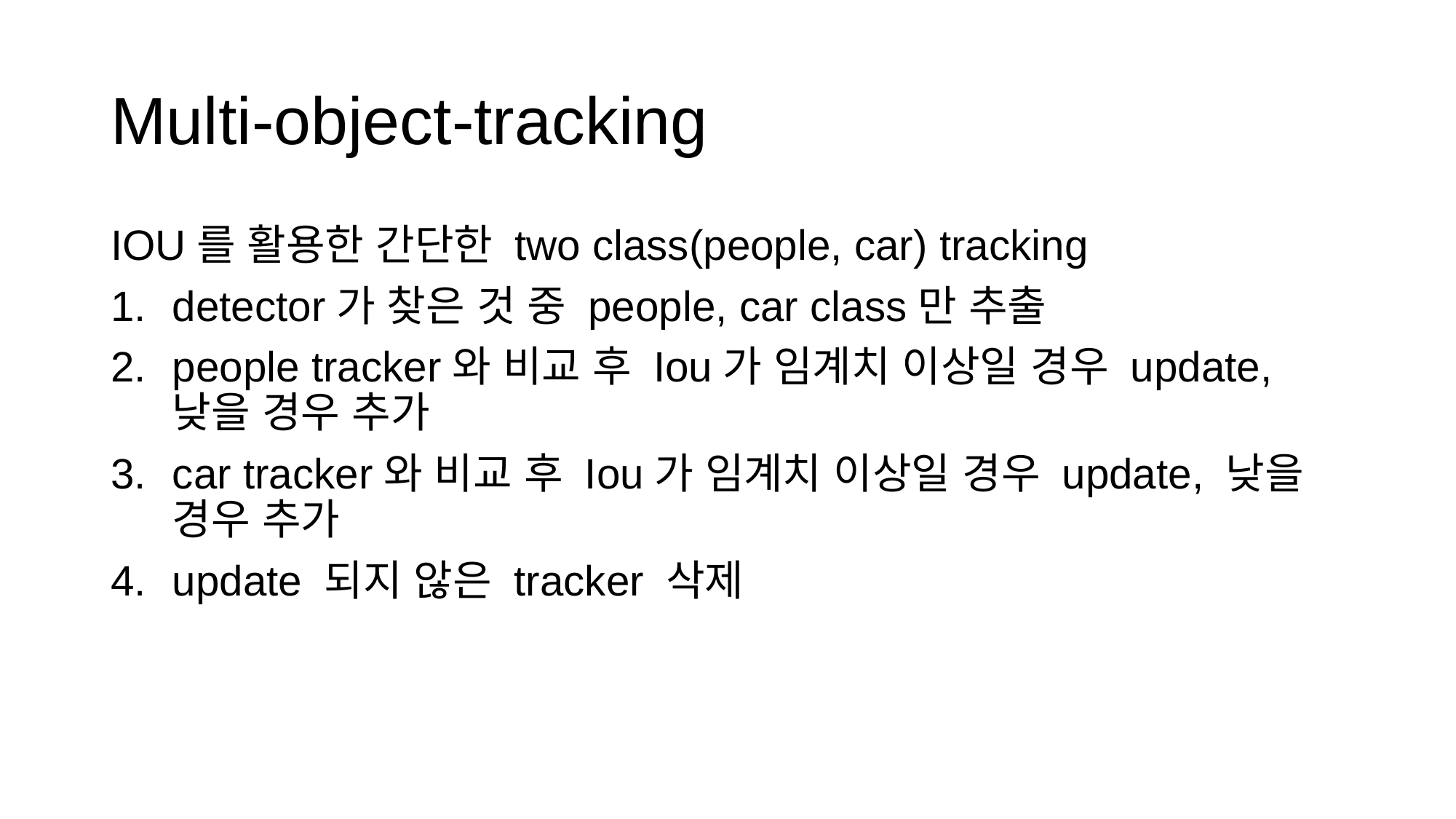

# Multi-object-tracking
IOU를 활용한 간단한 two class(people, car) tracking
detector가 찾은 것 중 people, car class만 추출
people tracker와 비교 후 Iou가 임계치 이상일 경우 update, 낮을 경우 추가
car tracker와 비교 후 Iou가 임계치 이상일 경우 update, 낮을 경우 추가
update 되지 않은 tracker 삭제